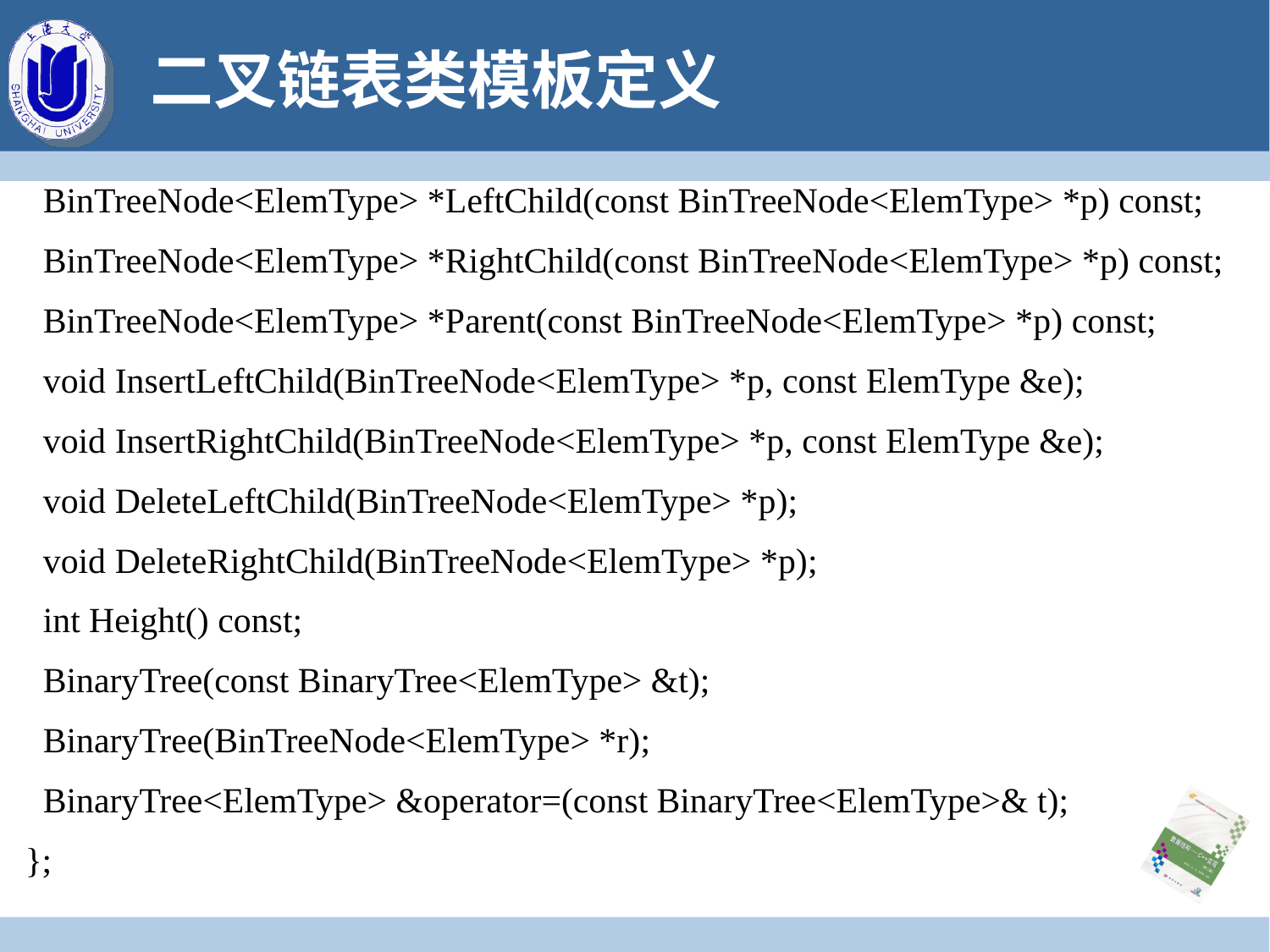

# 二叉链表类模板定义
  BinTreeNode<ElemType> *LeftChild(const BinTreeNode<ElemType> *p) const;
  BinTreeNode<ElemType> *RightChild(const BinTreeNode<ElemType> *p) const;
  BinTreeNode<ElemType> *Parent(const BinTreeNode<ElemType> *p) const;
  void InsertLeftChild(BinTreeNode<ElemType> *p, const ElemType &e);
  void InsertRightChild(BinTreeNode<ElemType> *p, const ElemType &e);
  void DeleteLeftChild(BinTreeNode<ElemType> *p);
  void DeleteRightChild(BinTreeNode<ElemType> *p);
  int Height() const;
  BinaryTree(const BinaryTree<ElemType> &t);
  BinaryTree(BinTreeNode<ElemType> *r);
  BinaryTree<ElemType> &operator=(const BinaryTree<ElemType>& t);
};